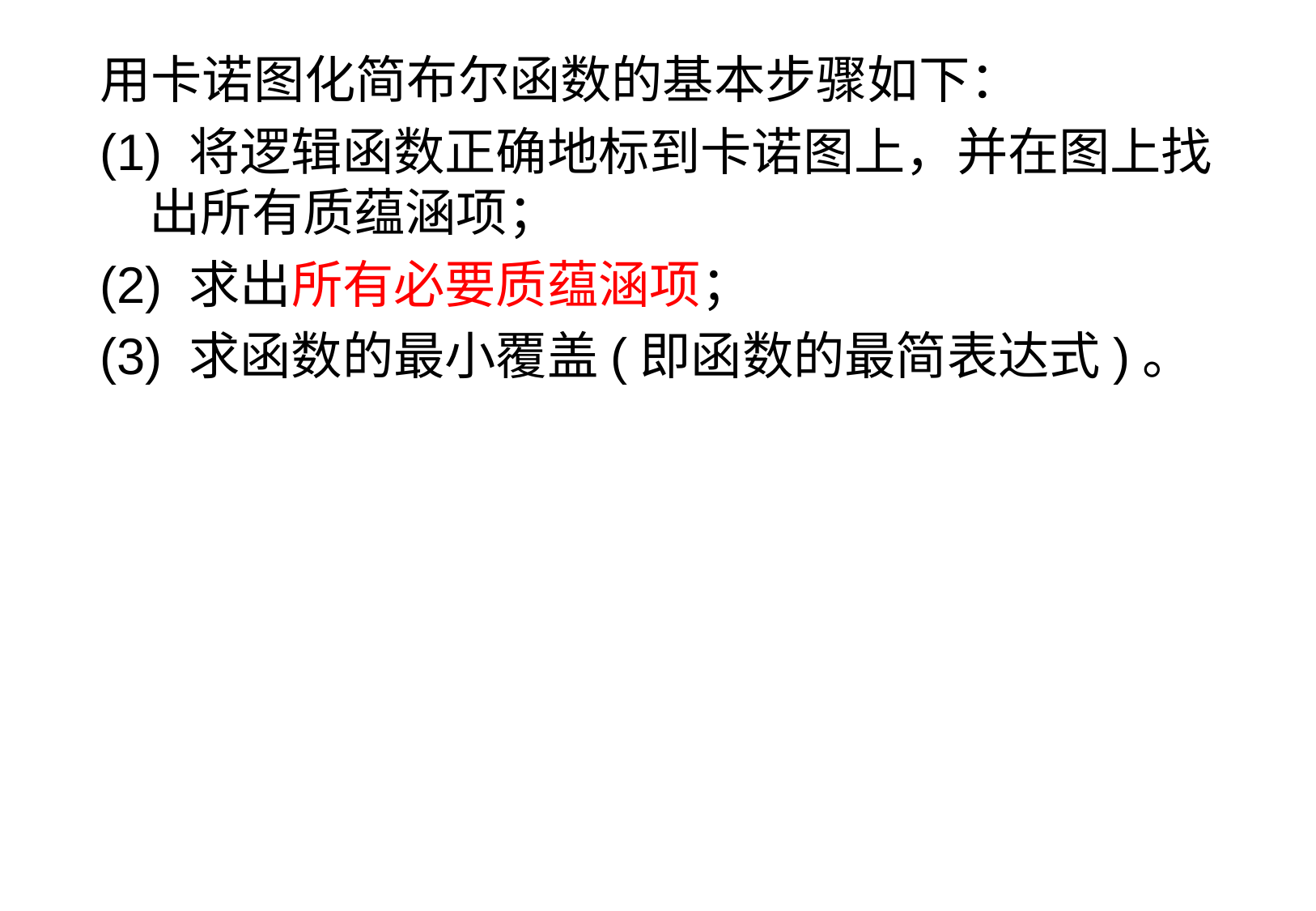

用卡诺图化简布尔函数的基本步骤如下：
(1) 将逻辑函数正确地标到卡诺图上，并在图上找出所有质蕴涵项；
(2) 求出所有必要质蕴涵项；
(3) 求函数的最小覆盖(即函数的最简表达式)。